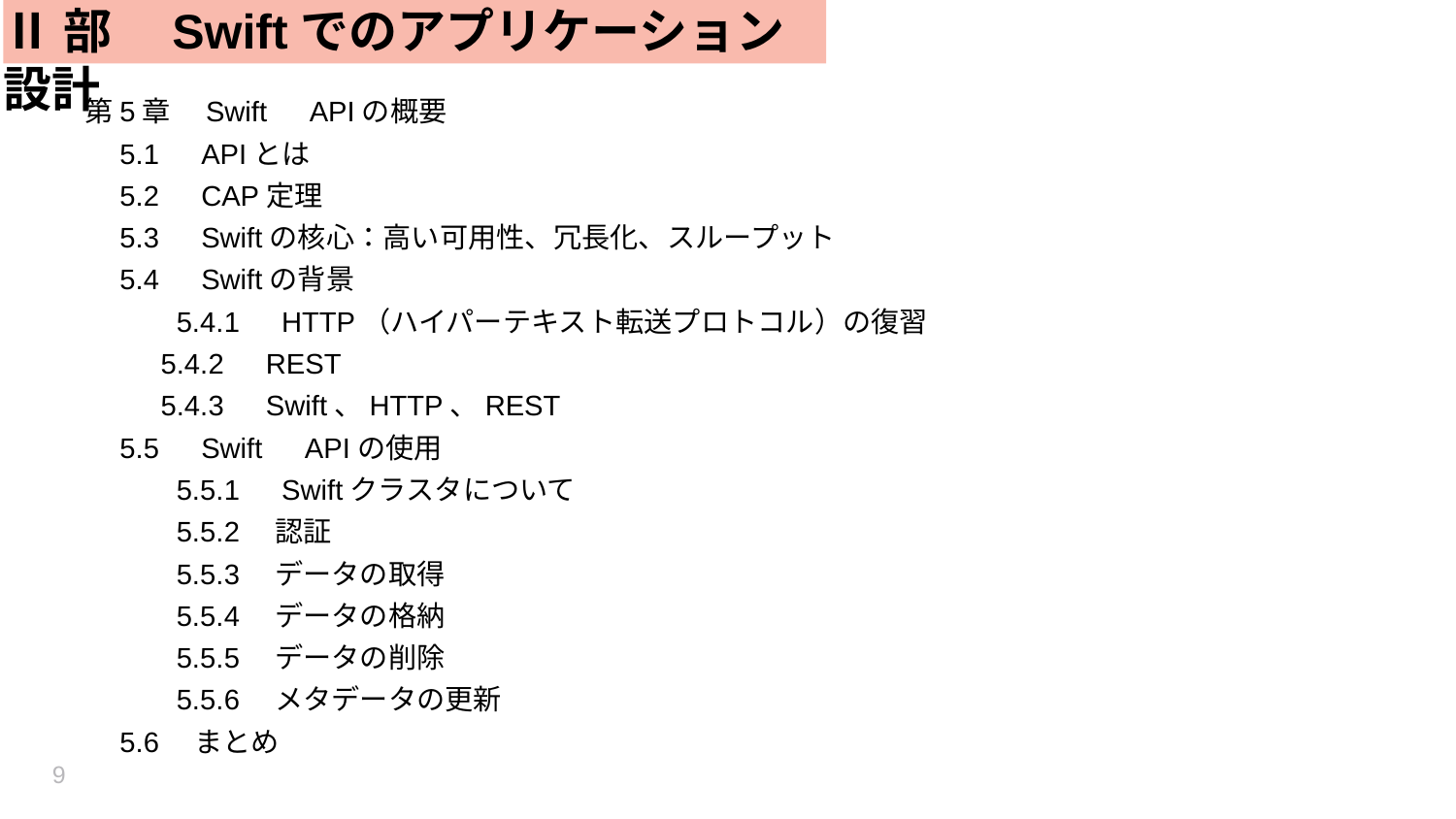

# Ⅱ部　Swiftでのアプリケーション設計

　第5章　Swift　APIの概要
　　5.1　APIとは
　　5.2　CAP定理
　　5.3　Swiftの核心：高い可用性、冗長化、スループット
　　5.4　Swiftの背景
　　　　5.4.1　HTTP（ハイパーテキスト転送プロトコル）の復習
　　　  5.4.2　REST
　　　  5.4.3　Swift、HTTP、REST
　　5.5　Swift　APIの使用
　　　　5.5.1　Swiftクラスタについて
　　　　5.5.2　認証
　　　　5.5.3　データの取得
　　　　5.5.4　データの格納
　　　　5.5.5　データの削除
　　　　5.5.6　メタデータの更新
　　5.6　まとめ